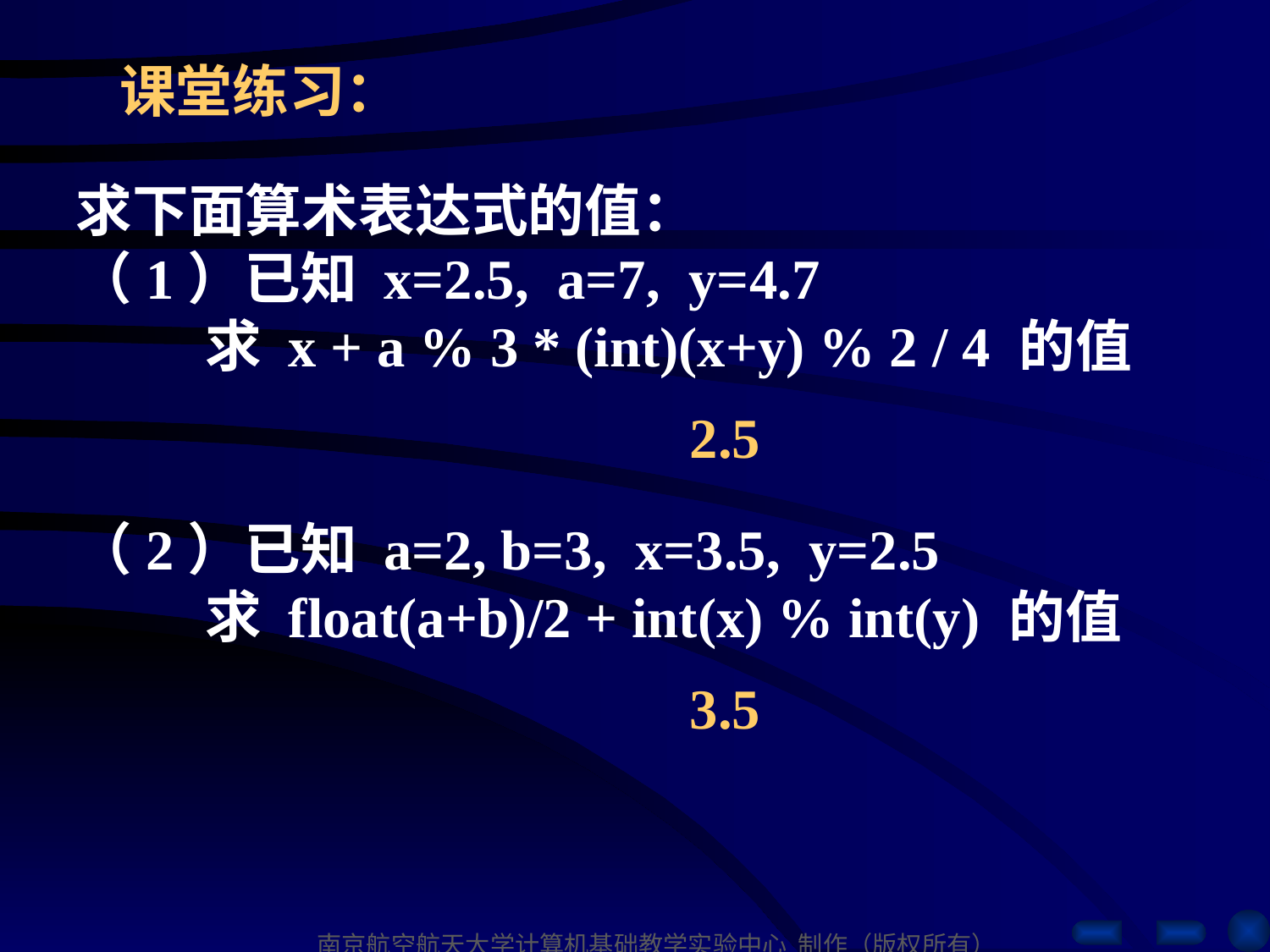

课堂练习：
求下面算术表达式的值：
（1）已知 x=2.5,  a=7,  y=4.7
         求 x + a % 3 * (int)(x+y) % 2 / 4 的值

（2）已知 a=2, b=3,  x=3.5,  y=2.5
         求 float(a+b)/2 + int(x) % int(y) 的值
2.5

3.5